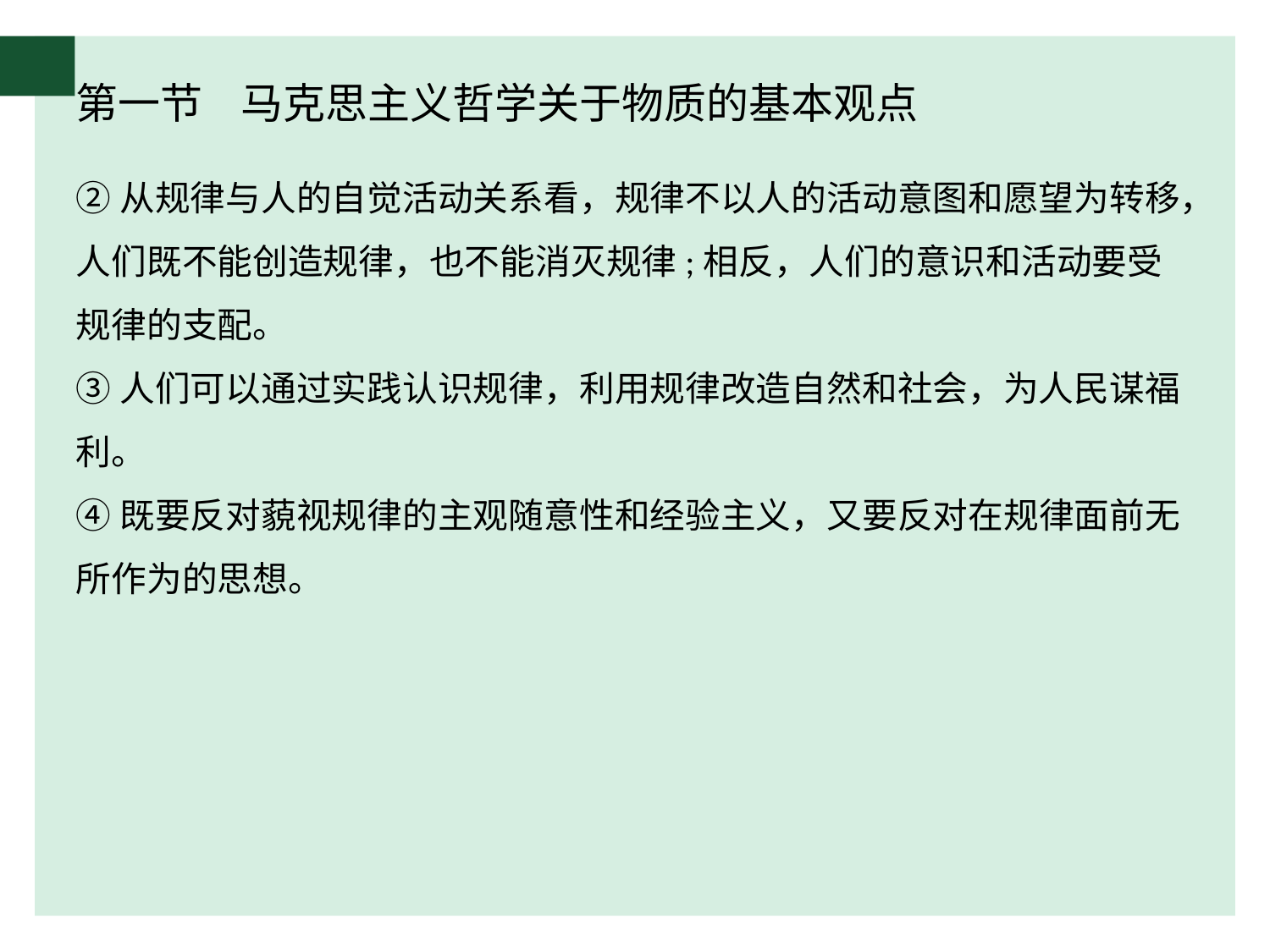

# 第一节    马克思主义哲学关于物质的基本观点
②从规律与人的自觉活动关系看，规律不以人的活动意图和愿望为转移，
人们既不能创造规律，也不能消灭规律;相反，人们的意识和活动要受规律的支配。
③人们可以通过实践认识规律，利用规律改造自然和社会，为人民谋福利。
④既要反对藐视规律的主观随意性和经验主义，又要反对在规律面前无所作为的思想。